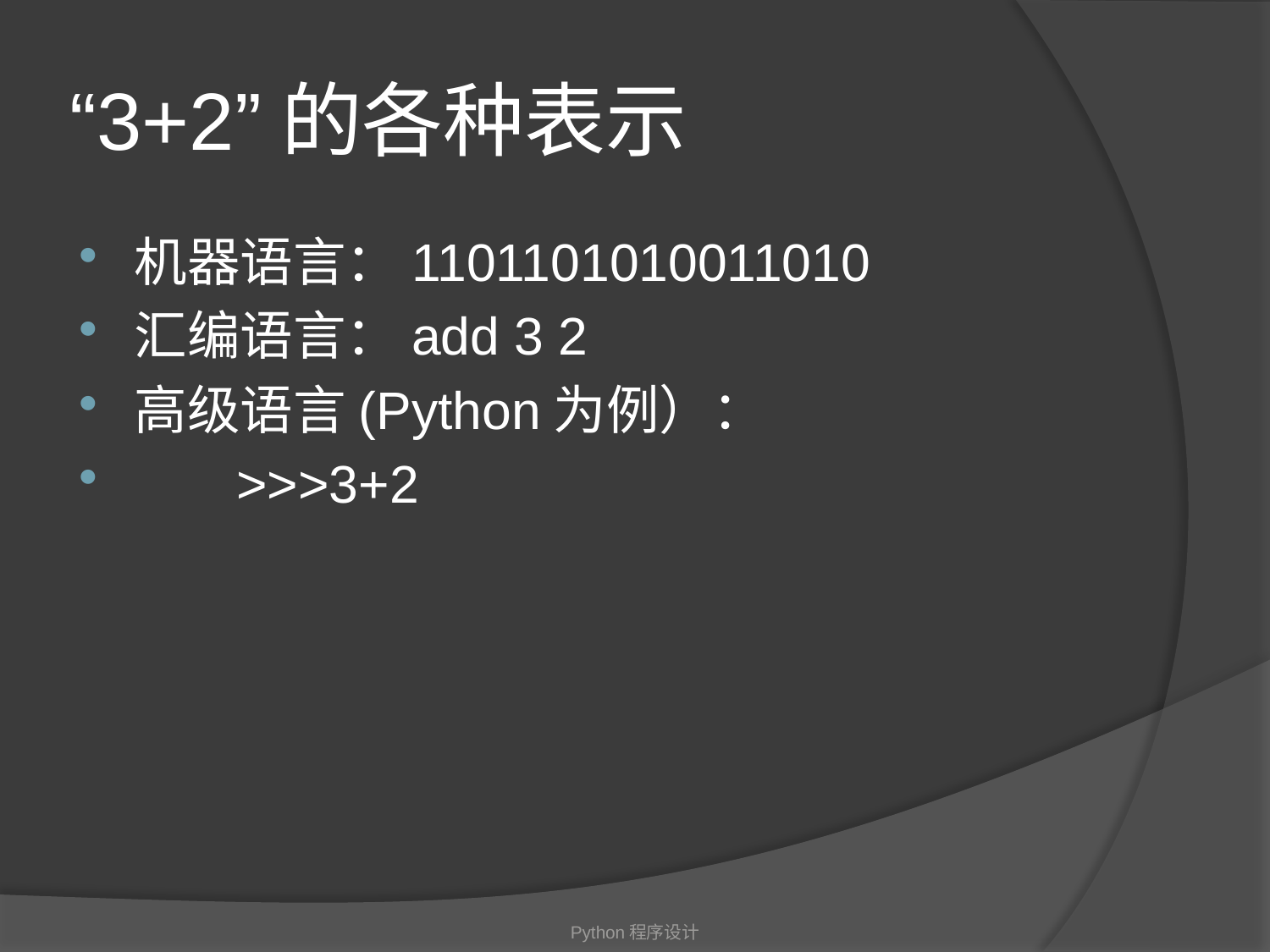

# “3+2”的各种表示
机器语言：1101101010011010
汇编语言：add 3 2
高级语言(Python为例）：
       >>>3+2
Python程序设计
25